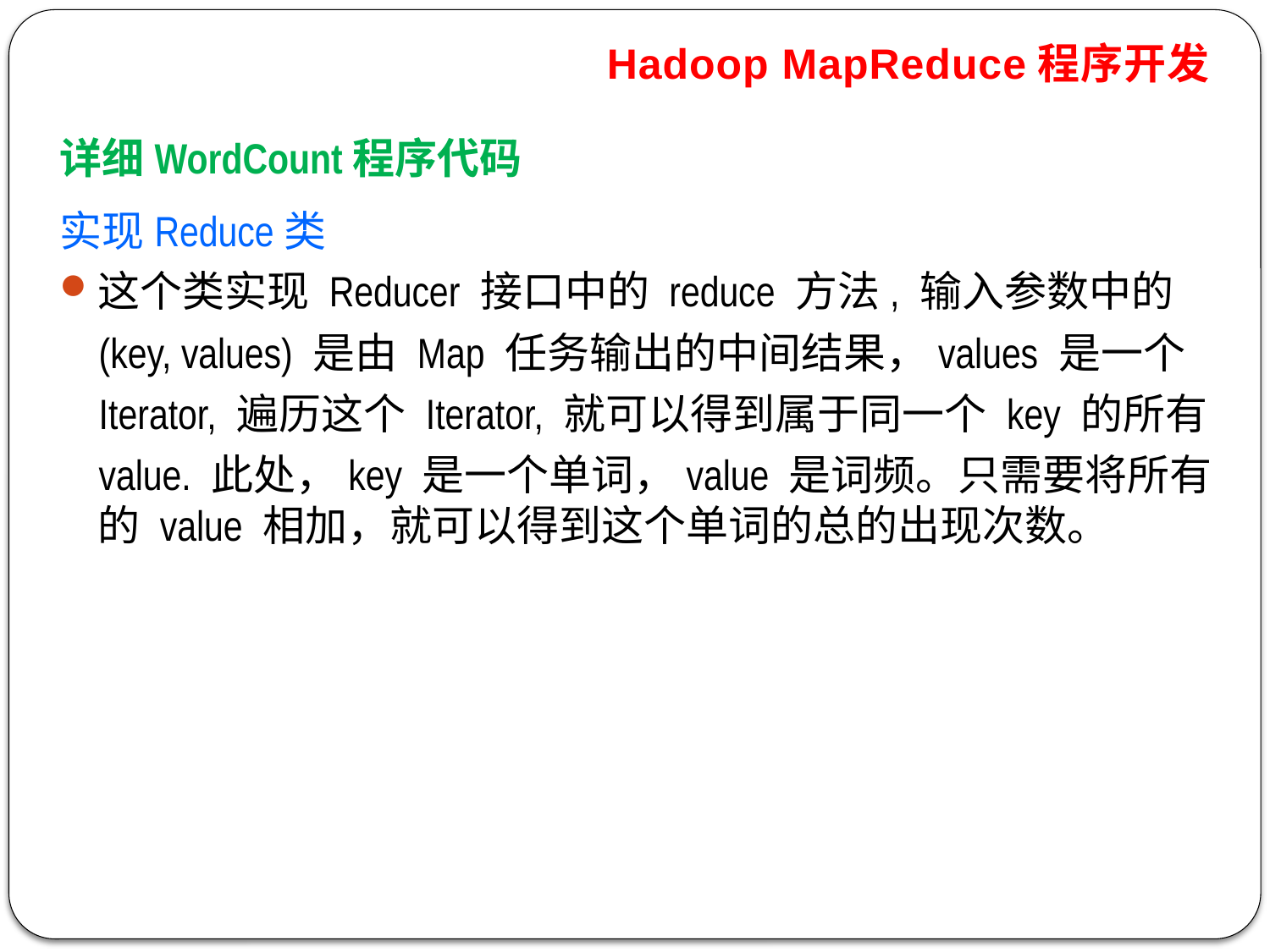

Hadoop MapReduce程序开发
详细WordCount程序代码
实现Reduce类
这个类实现 Reducer 接口中的 reduce 方法, 输入参数中的
    (key, values) 是由 Map 任务输出的中间结果，values 是一个
    Iterator, 遍历这个 Iterator, 就可以得到属于同一个 key 的所有
    value. 此处，key 是一个单词，value 是词频。只需要将所有的 value 相加，就可以得到这个单词的总的出现次数。